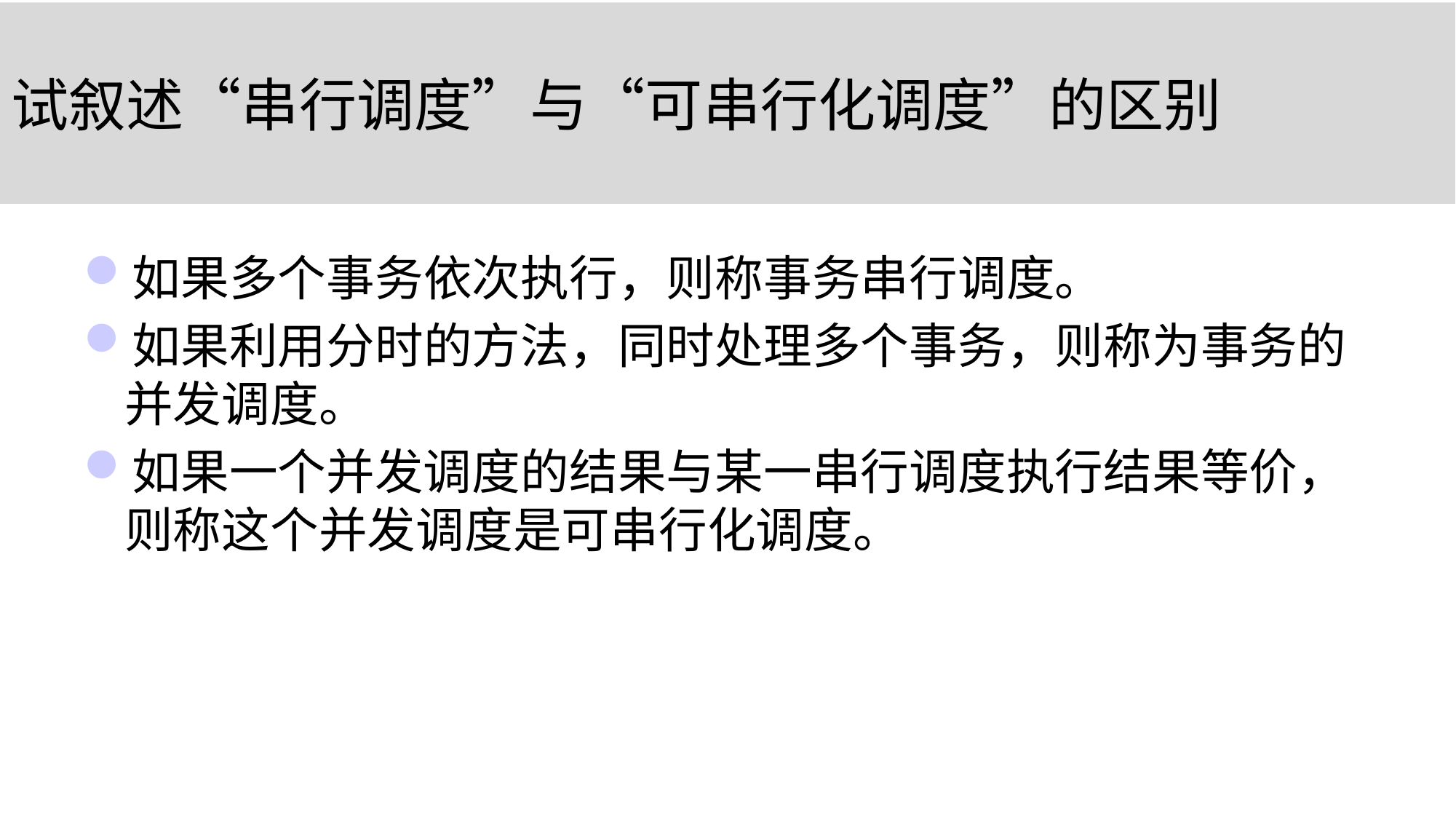

# 试叙述“串行调度”与“可串行化调度”的区别
如果多个事务依次执行，则称事务串行调度。
如果利用分时的方法，同时处理多个事务，则称为事务的并发调度。
如果一个并发调度的结果与某一串行调度执行结果等价，则称这个并发调度是可串行化调度。